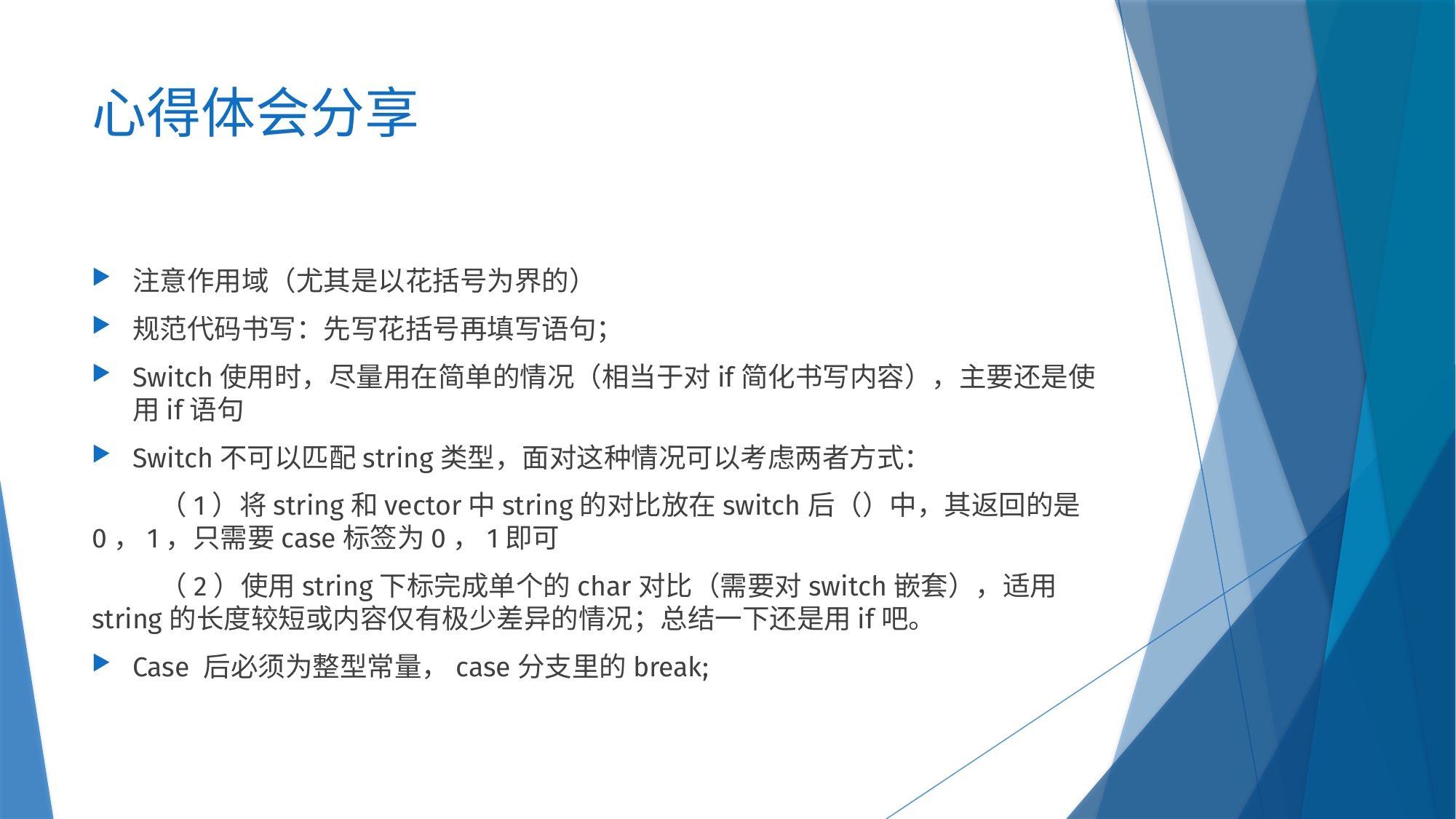

# 心得体会分享
注意作用域（尤其是以花括号为界的）
规范代码书写：先写花括号再填写语句；
Switch使用时，尽量用在简单的情况（相当于对if简化书写内容），主要还是使用if语句
Switch不可以匹配string类型，面对这种情况可以考虑两者方式：
          （1）将string和vector中string的对比放在switch后（）中，其返回的是0，1，只需要case标签为0，1即可
          （2）使用string下标完成单个的char对比（需要对switch嵌套），适用string的长度较短或内容仅有极少差异的情况；总结一下还是用if吧。
Case 后必须为整型常量，case分支里的break;